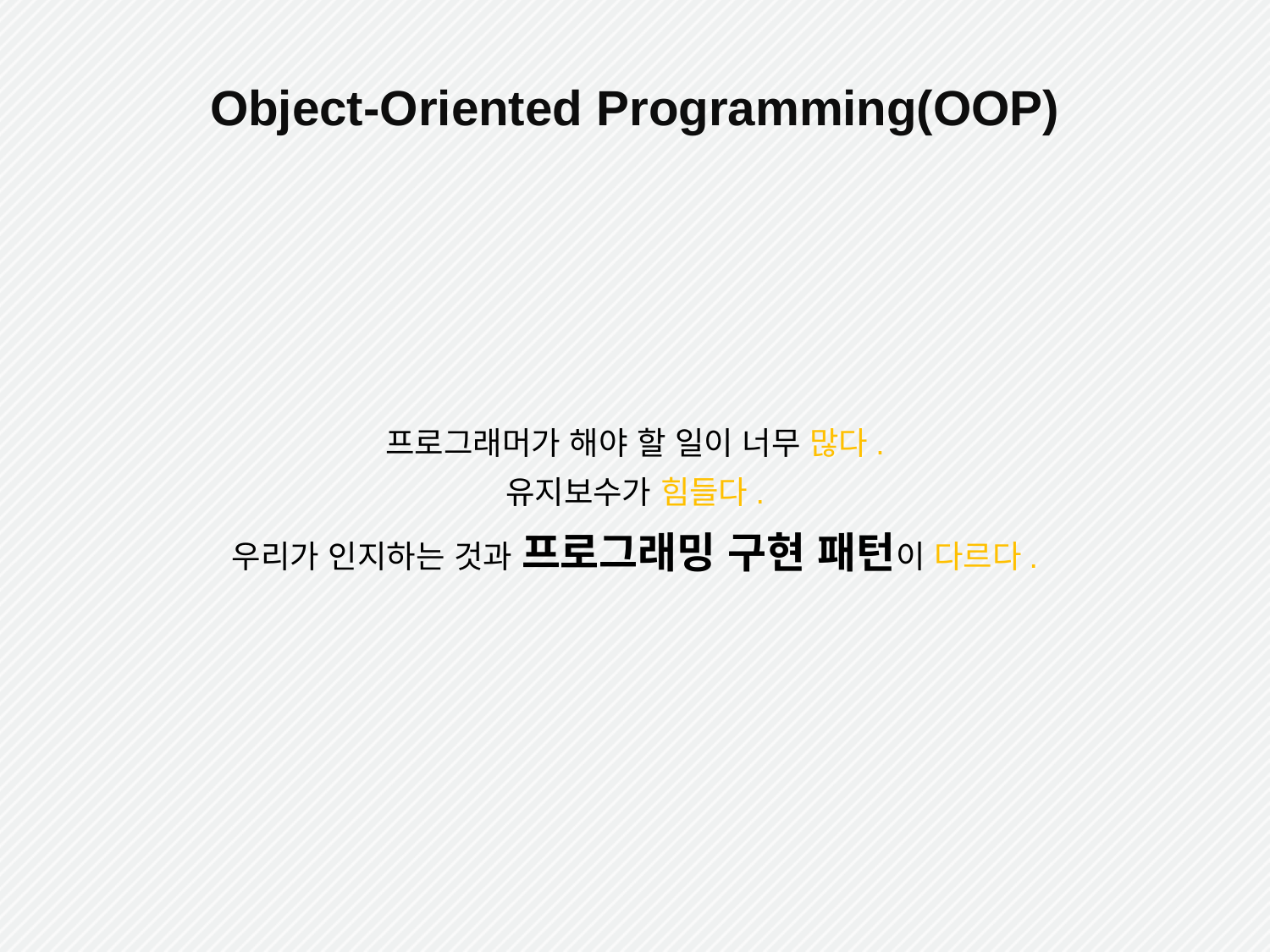

Object-Oriented Programming(OOP)
프로그래머가 해야 할 일이 너무 많다.
유지보수가 힘들다.
우리가 인지하는 것과 프로그래밍 구현 패턴이 다르다.